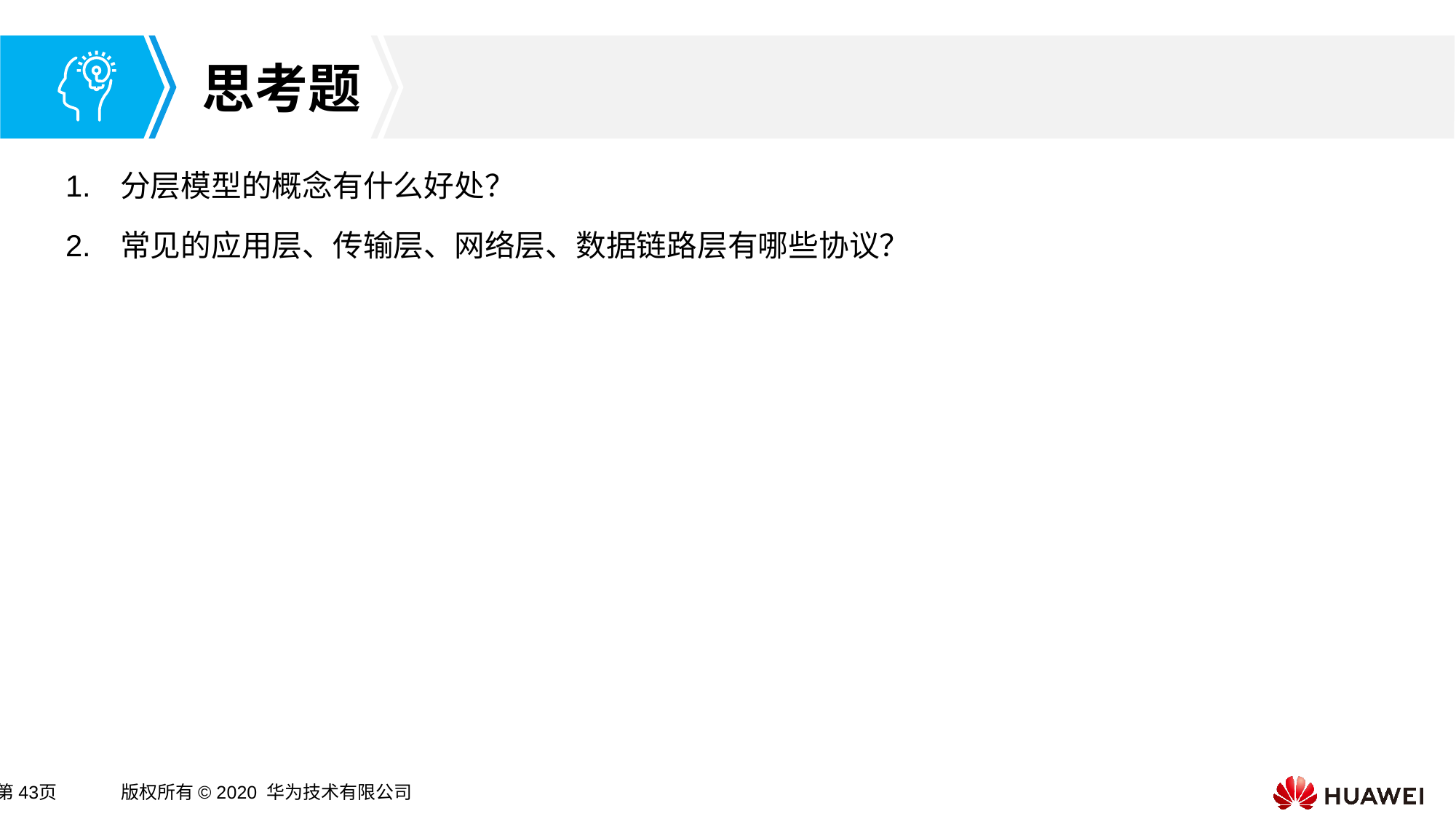

分层模型的概念有什么好处？
常见的应用层、传输层、网络层、数据链路层有哪些协议？